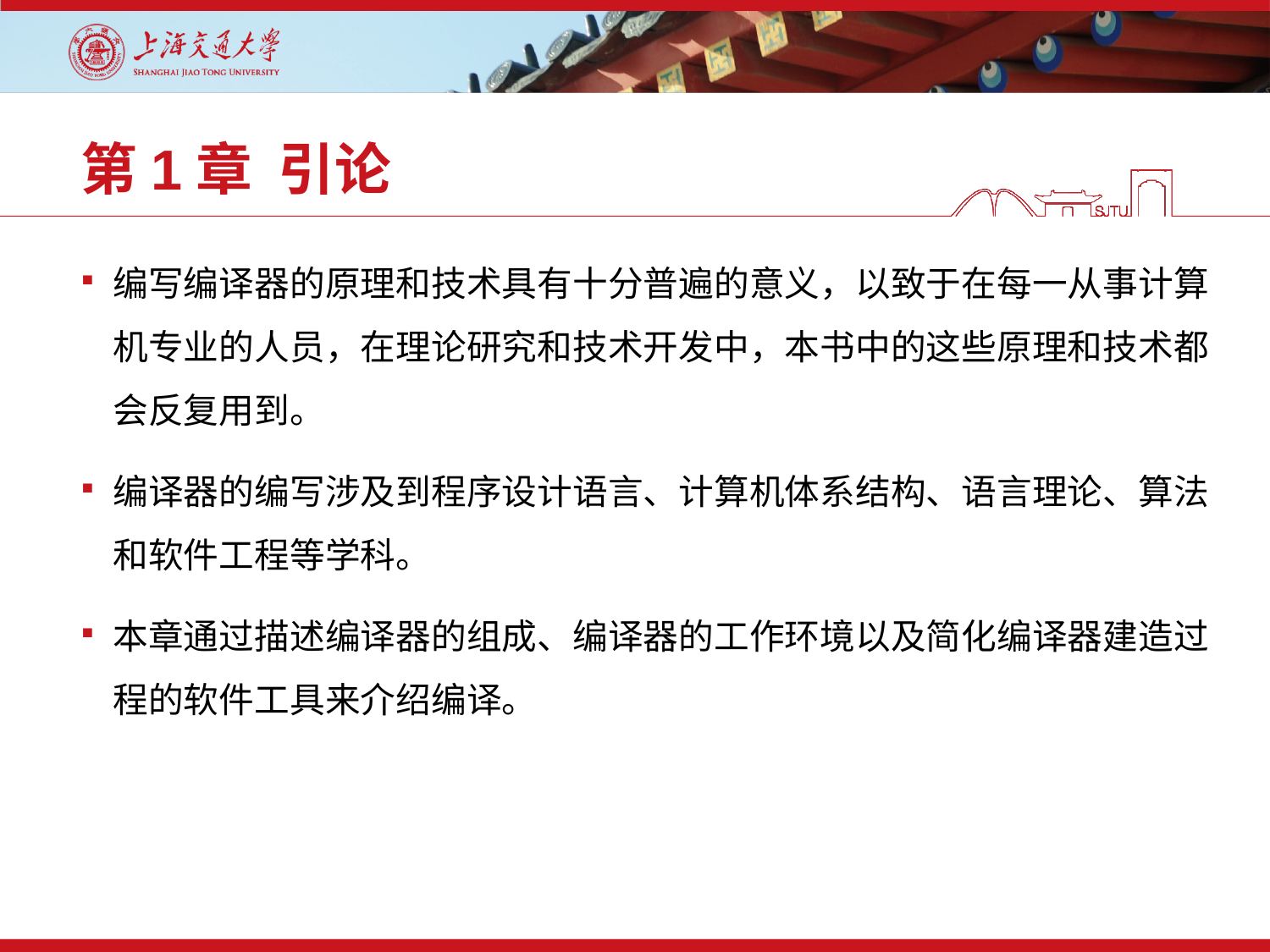

# 第1章  引论
编写编译器的原理和技术具有十分普遍的意义，以致于在每一从事计算机专业的人员，在理论研究和技术开发中，本书中的这些原理和技术都会反复用到。
编译器的编写涉及到程序设计语言、计算机体系结构、语言理论、算法和软件工程等学科。
本章通过描述编译器的组成、编译器的工作环境以及简化编译器建造过程的软件工具来介绍编译。